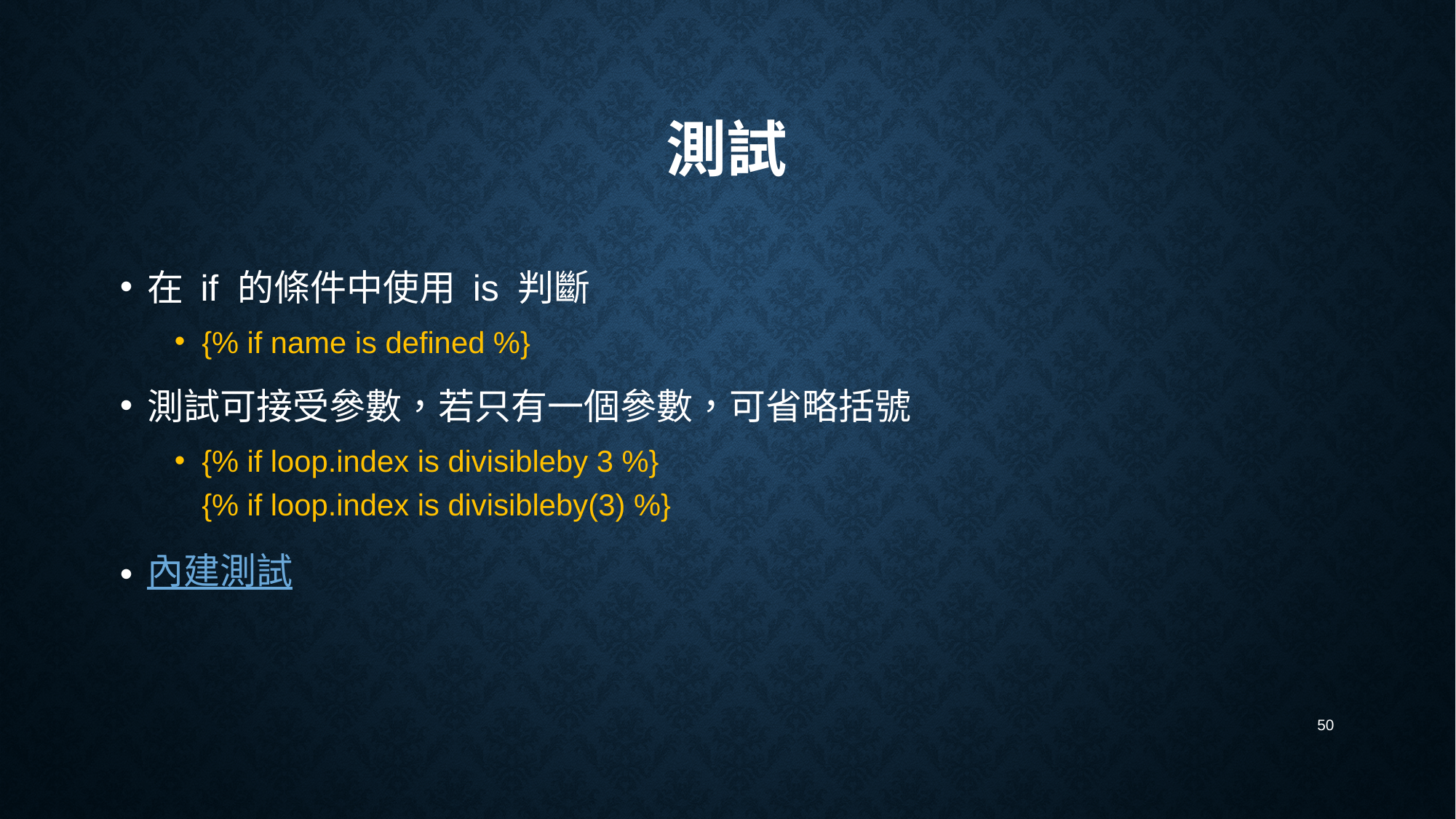

# 測試
在 if 的條件中使用 is 判斷
{% if name is defined %}
測試可接受參數，若只有一個參數，可省略括號
{% if loop.index is divisibleby 3 %}
{% if loop.index is divisibleby(3) %}
內建測試
50